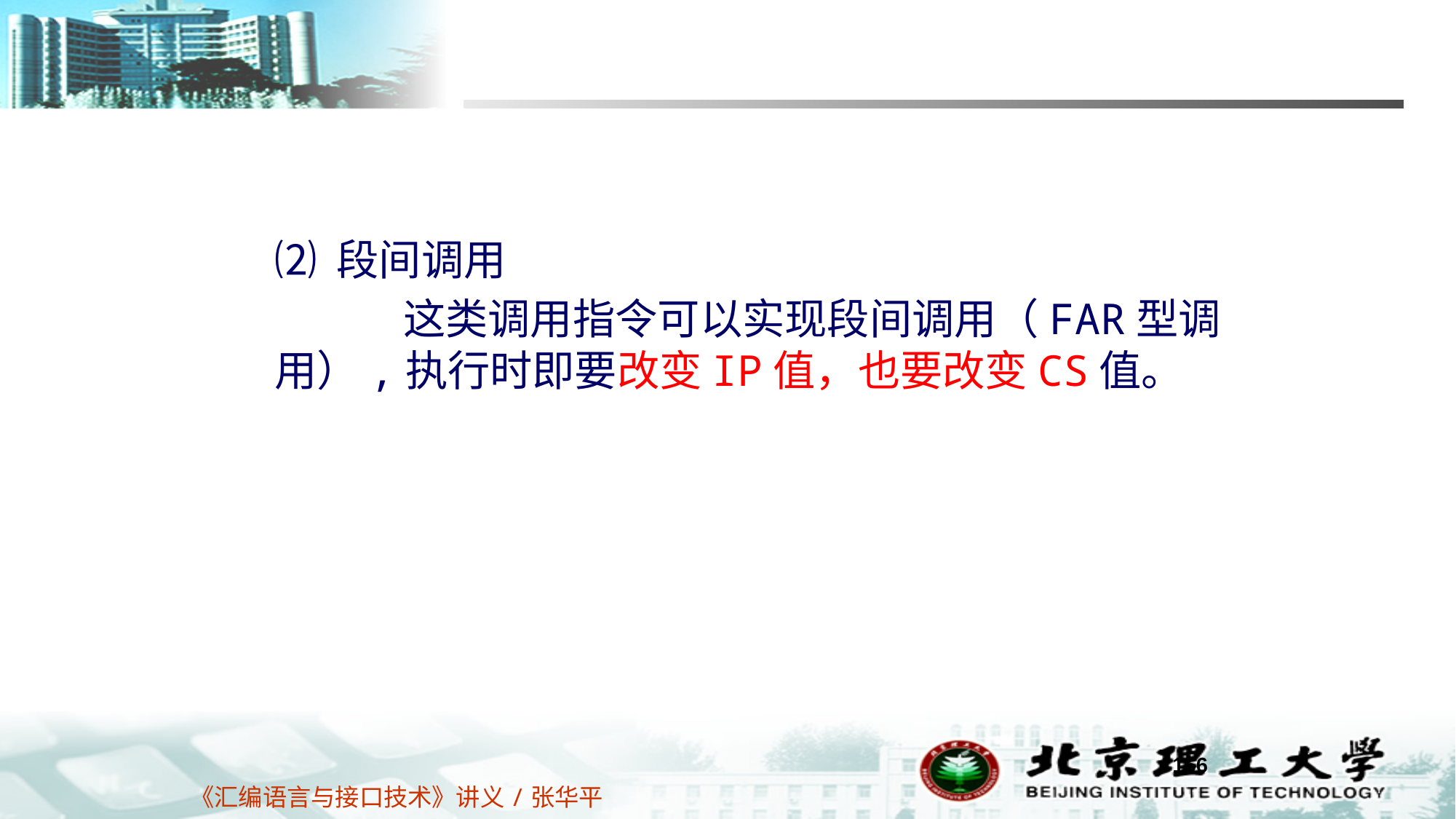

⑵ 段间调用
	 这类调用指令可以实现段间调用（FAR型调用）,执行时即要改变IP值，也要改变CS值。
166